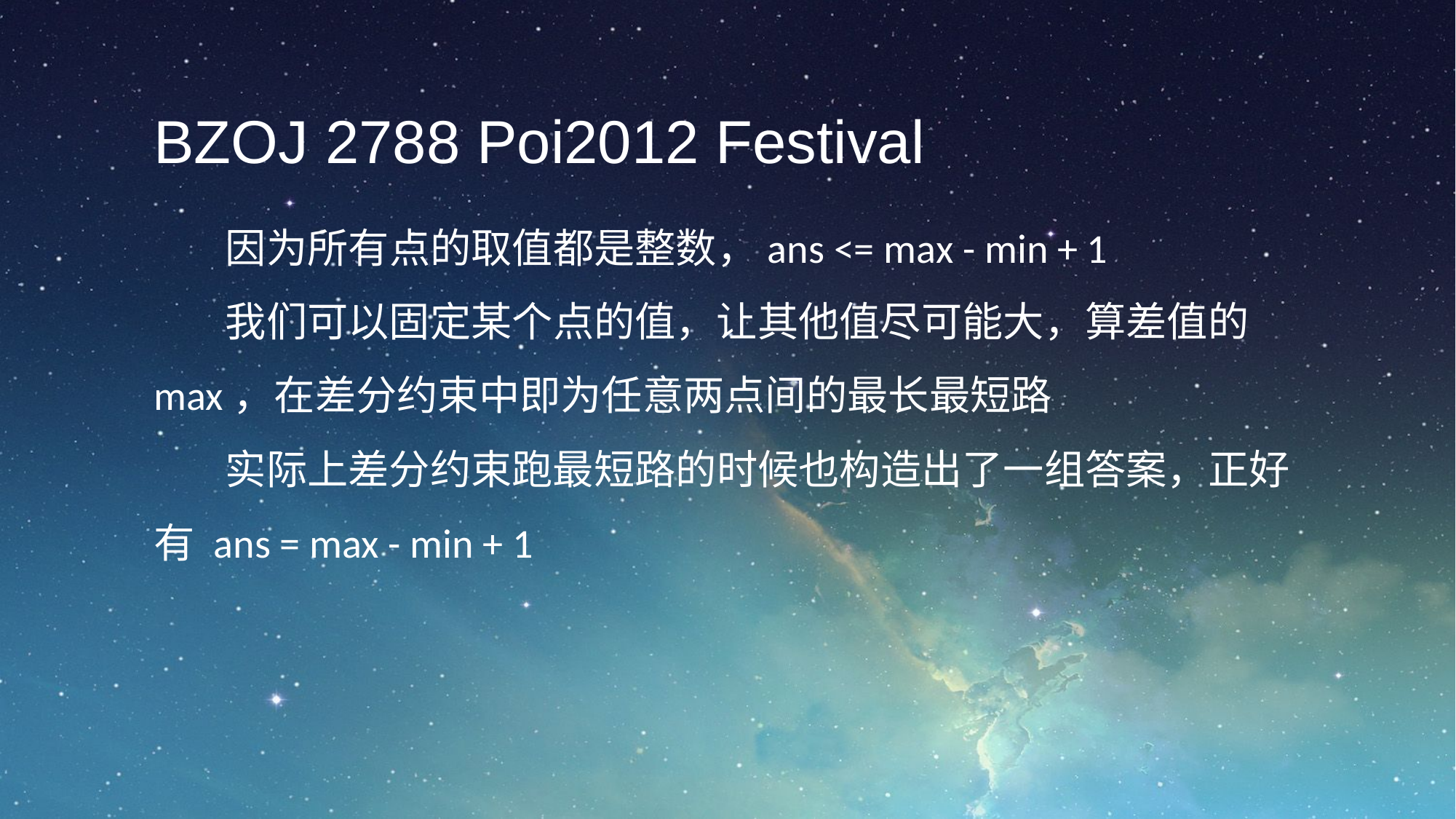

BZOJ 2788 Poi2012 Festival
因为所有点的取值都是整数，ans <= max - min + 1
我们可以固定某个点的值，让其他值尽可能大，算差值的max，在差分约束中即为任意两点间的最长最短路
实际上差分约束跑最短路的时候也构造出了一组答案，正好有 ans = max - min + 1